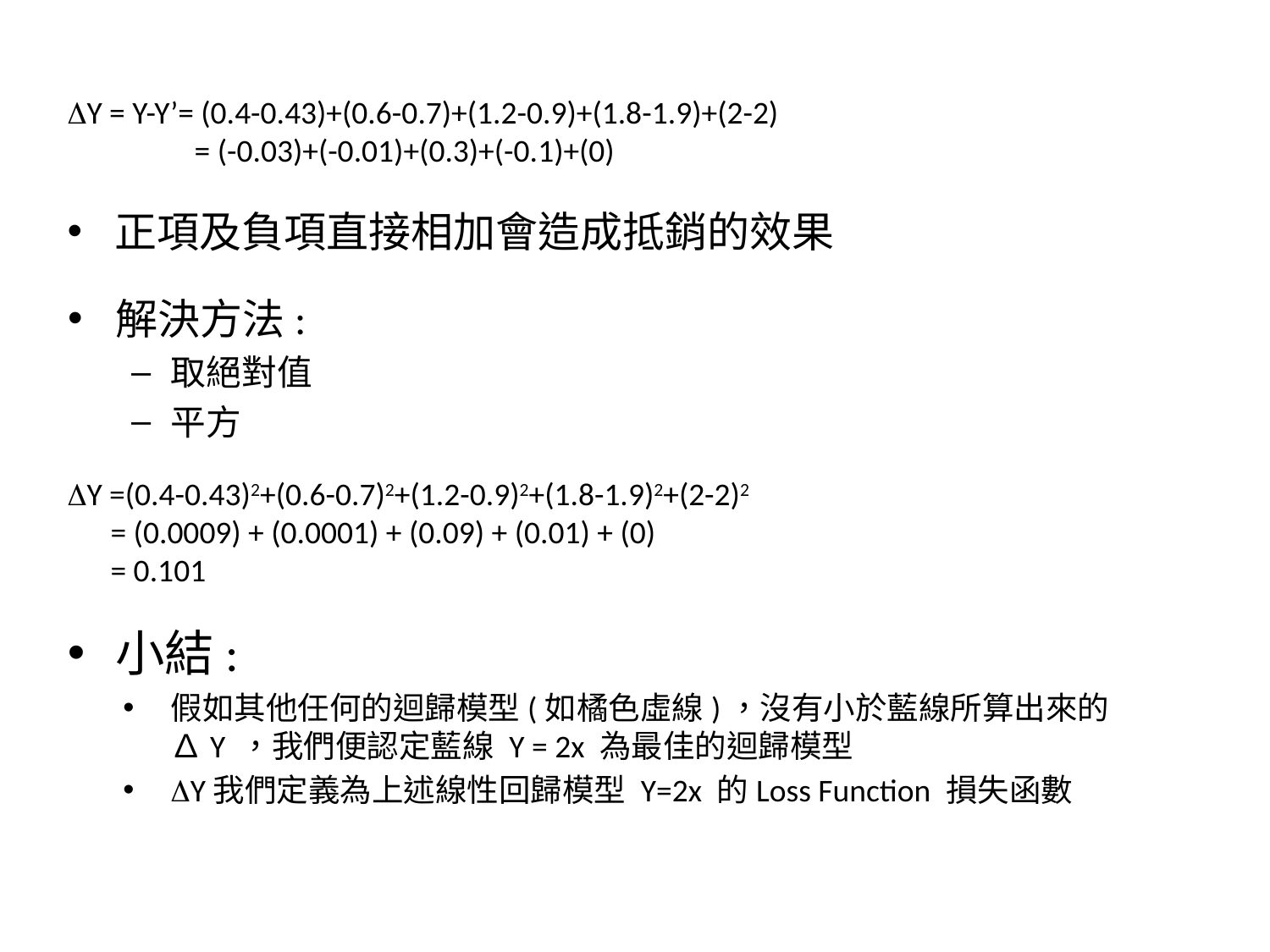

ΔY = Y-Y’= (0.4-0.43)+(0.6-0.7)+(1.2-0.9)+(1.8-1.9)+(2-2)
	= (-0.03)+(-0.01)+(0.3)+(-0.1)+(0)
正項及負項直接相加會造成抵銷的效果
解決方法:
取絕對值
平方
ΔY =(0.4-0.43)2+(0.6-0.7)2+(1.2-0.9)2+(1.8-1.9)2+(2-2)2
      = (0.0009) + (0.0001) + (0.09) + (0.01) + (0)
      = 0.101
小結:
假如其他任何的迴歸模型(如橘色虛線)，沒有小於藍線所算出來的 ∆Y ，我們便認定藍線 Y = 2x 為最佳的迴歸模型
ΔY我們定義為上述線性回歸模型 Y=2x 的Loss Function 損失函數